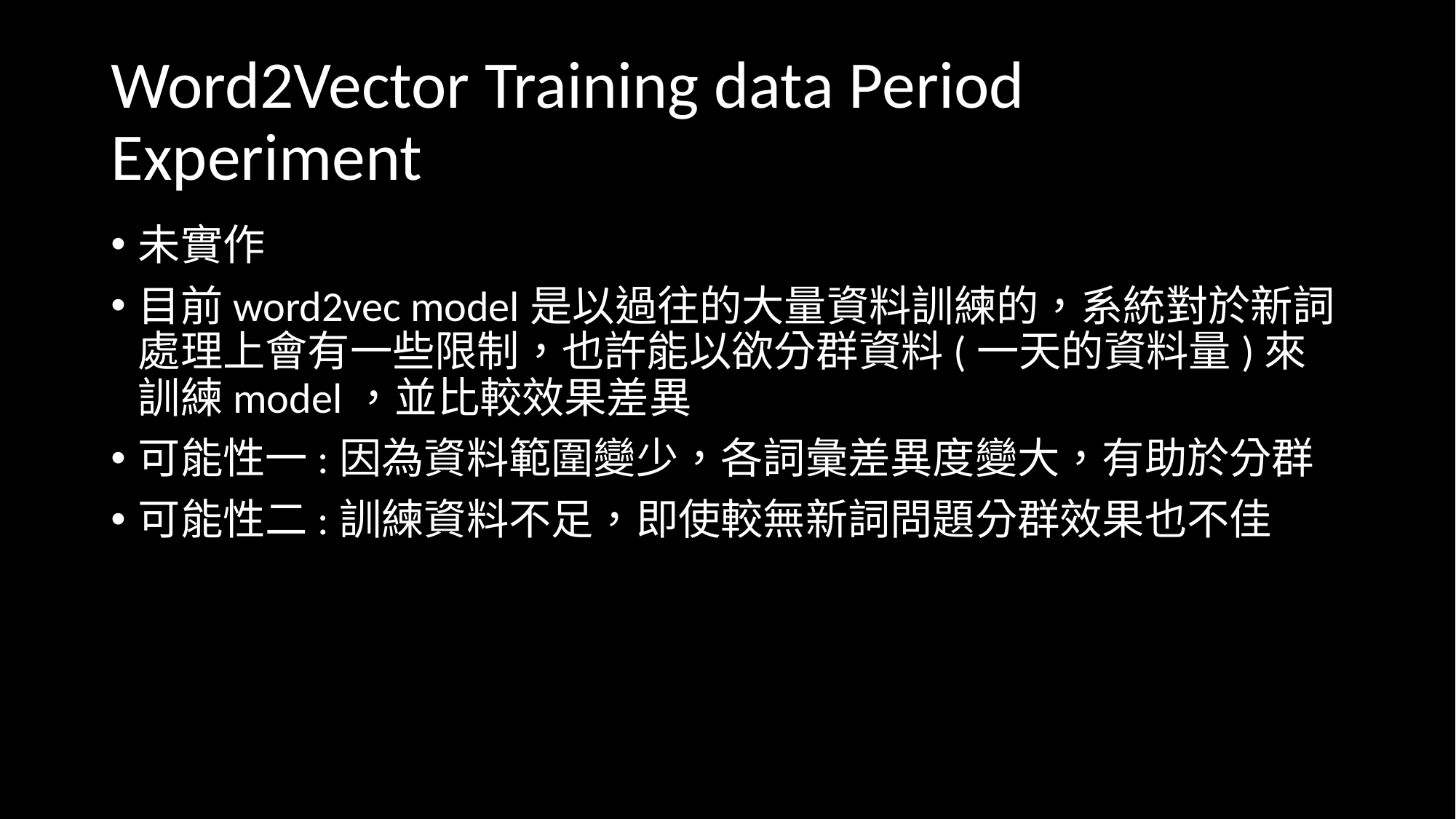

# Word2Vector Training data Period Experiment
未實作
目前word2vec model是以過往的大量資料訓練的，系統對於新詞處理上會有一些限制，也許能以欲分群資料(一天的資料量)來訓練model，並比較效果差異
可能性一:因為資料範圍變少，各詞彙差異度變大，有助於分群
可能性二:訓練資料不足，即使較無新詞問題分群效果也不佳